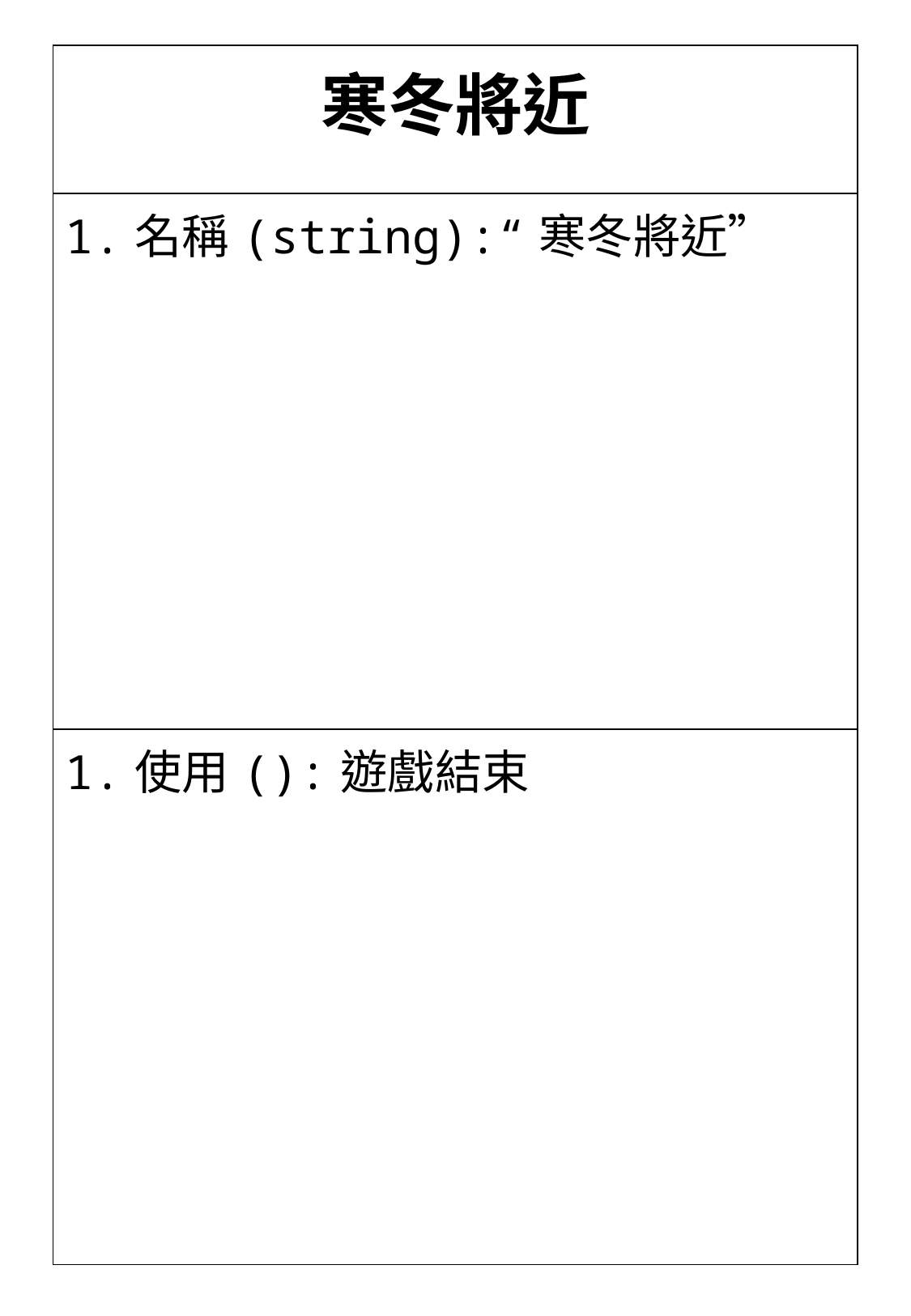

| 寒冬將近 |
| --- |
| 1.名稱(string):“寒冬將近” |
| 1.使用():遊戲結束 |